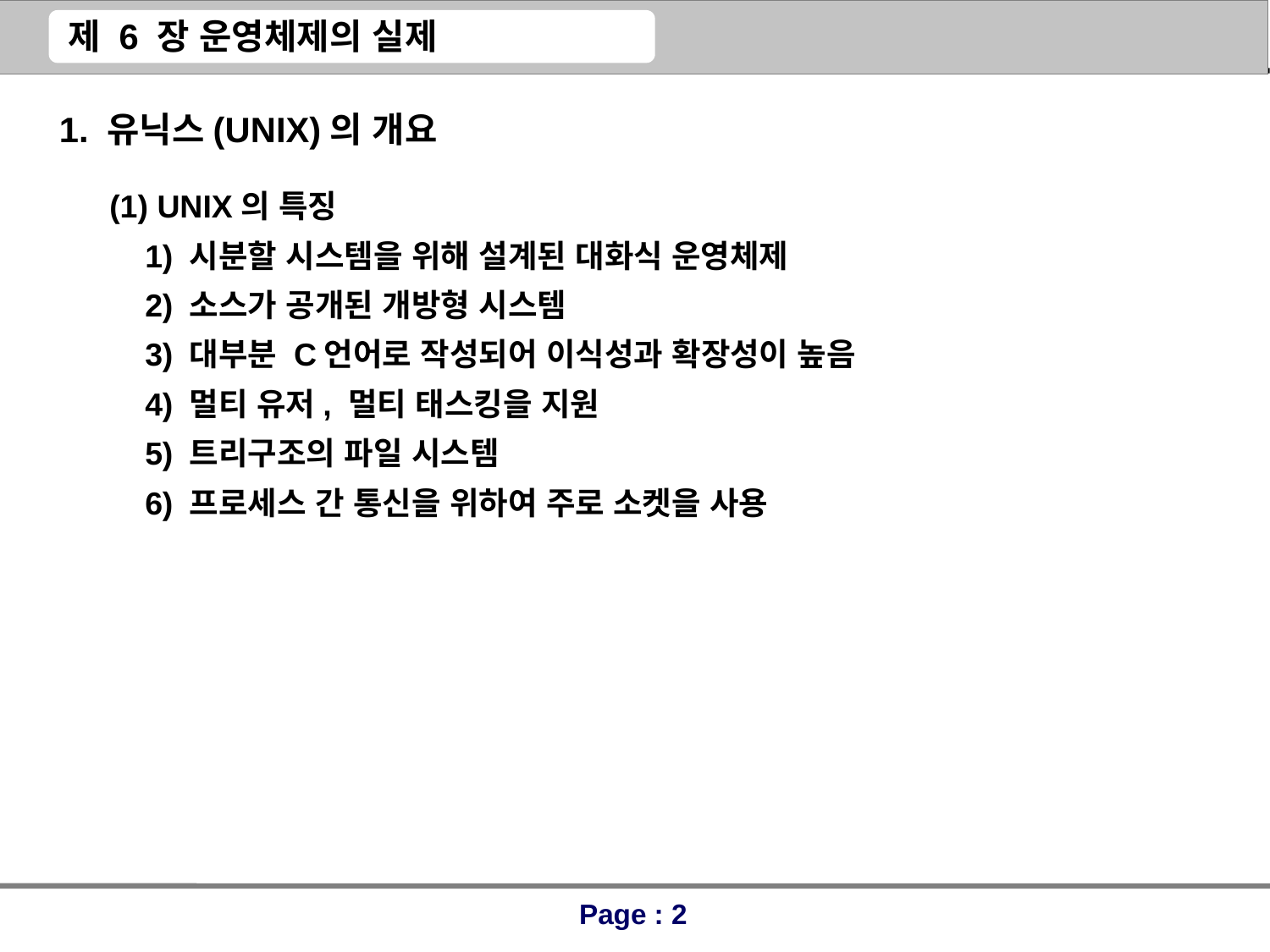

1. 유닉스(UNIX)의 개요
UNIX의 특징
    1) 시분할 시스템을 위해 설계된 대화식 운영체제
    2) 소스가 공개된 개방형 시스템
    3) 대부분 C언어로 작성되어 이식성과 확장성이 높음
    4) 멀티 유저, 멀티 태스킹을 지원
    5) 트리구조의 파일 시스템
    6) 프로세스 간 통신을 위하여 주로 소켓을 사용
Page : 2